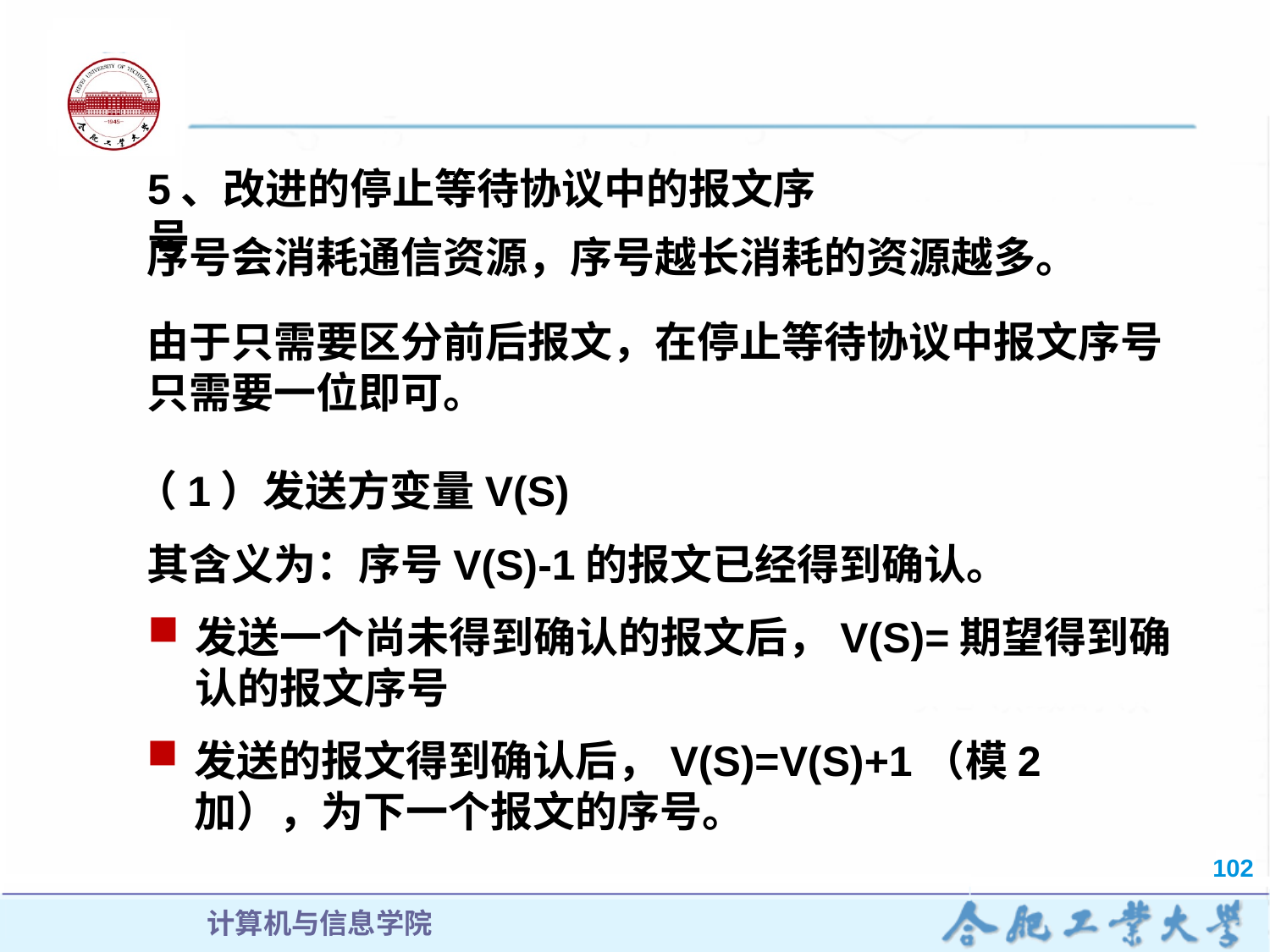

5、改进的停止等待协议中的报文序号
序号会消耗通信资源，序号越长消耗的资源越多。
由于只需要区分前后报文，在停止等待协议中报文序号只需要一位即可。
（1）发送方变量V(S)
其含义为：序号V(S)-1的报文已经得到确认。
发送一个尚未得到确认的报文后，V(S)=期望得到确认的报文序号
发送的报文得到确认后，V(S)=V(S)+1（模2加），为下一个报文的序号。